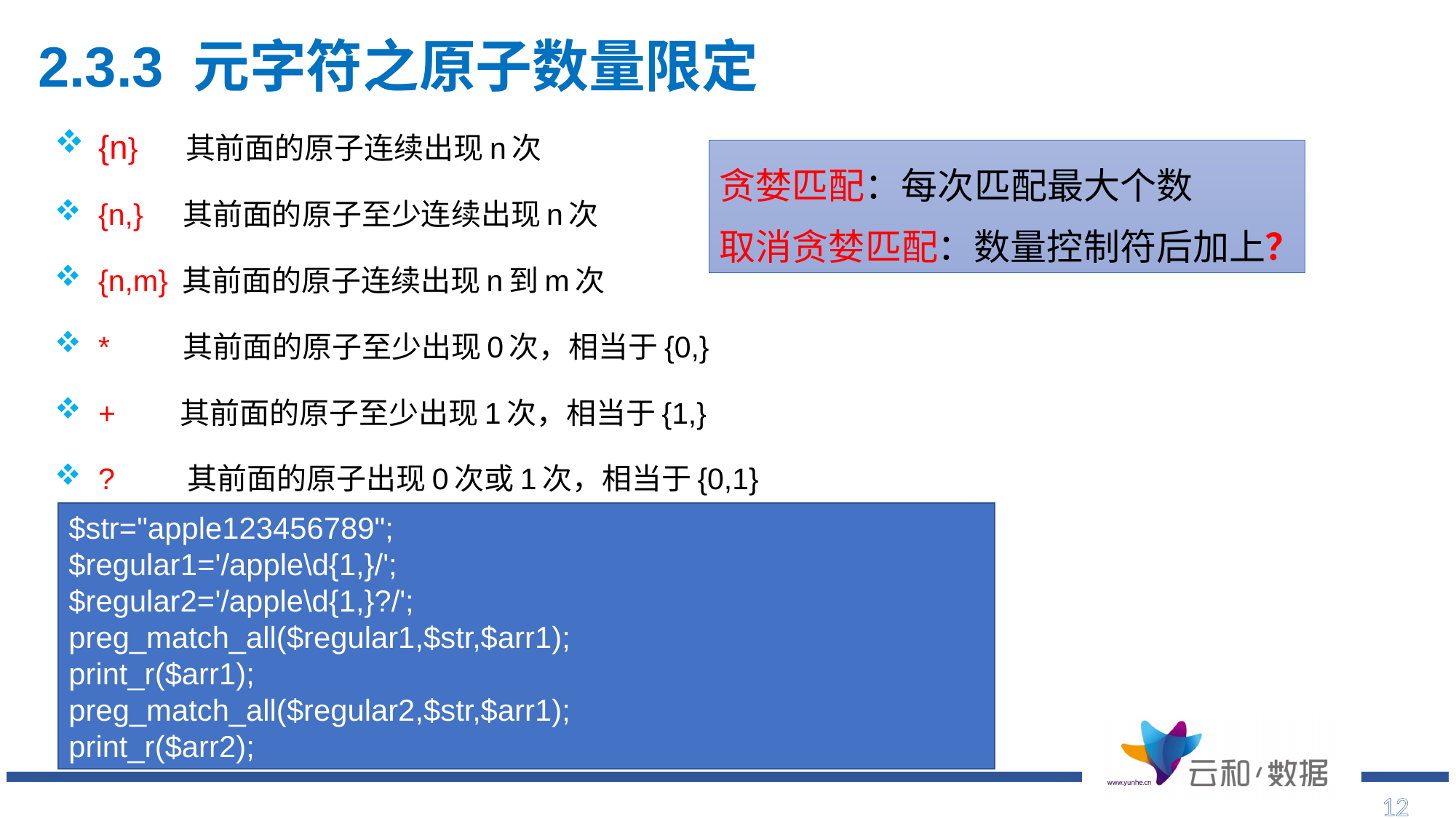

2.3.3 元字符之原子数量限定
# {n}     其前面的原子连续出现n次
{n,}    其前面的原子至少连续出现n次
{n,m} 其前面的原子连续出现n到m次
*        其前面的原子至少出现0次，相当于{0,}
+       其前面的原子至少出现1次，相当于{1,}
?        其前面的原子出现0次或1次，相当于{0,1}
贪婪匹配：每次匹配最大个数
取消贪婪匹配：数量控制符后加上？
$str="apple123456789";
$regular1='/apple\d{1,}/';
$regular2='/apple\d{1,}?/';
preg_match_all($regular1,$str,$arr1);
print_r($arr1);
preg_match_all($regular2,$str,$arr1);
print_r($arr2);